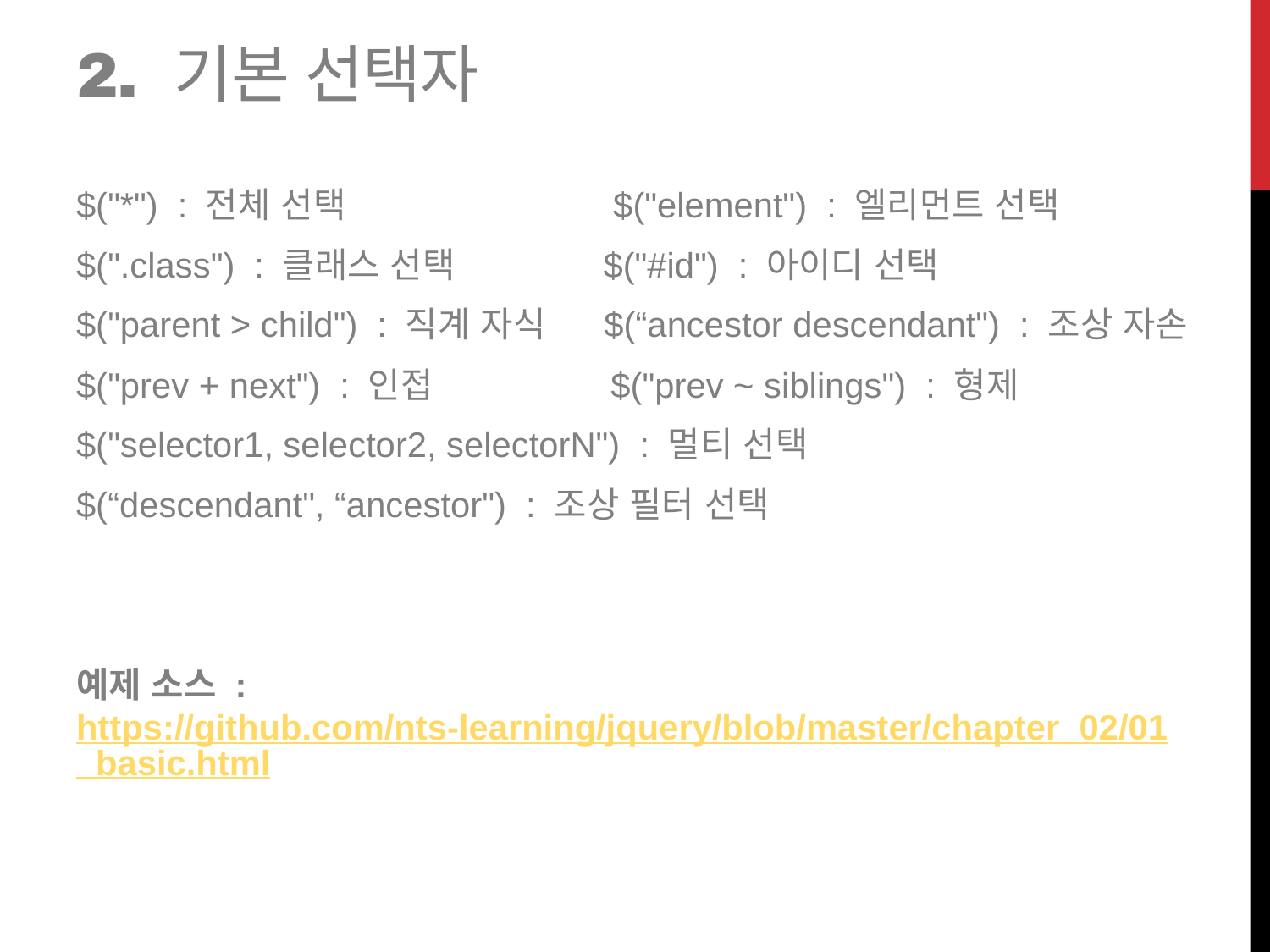

# 2. 기본 선택자
$("*")  : 전체 선택                          $("element")  : 엘리먼트 선택
$(".class")  : 클래스 선택              $("#id")  : 아이디 선택
$("parent > child")  : 직계 자식     $(“ancestor descendant")  : 조상 자손
$("prev + next")  : 인접                 $("prev ~ siblings")  : 형제
$("selector1, selector2, selectorN")  : 멀티 선택
$(“descendant", “ancestor")  : 조상 필터 선택
예제 소스 : https://github.com/nts-learning/jquery/blob/master/chapter_02/01_basic.html